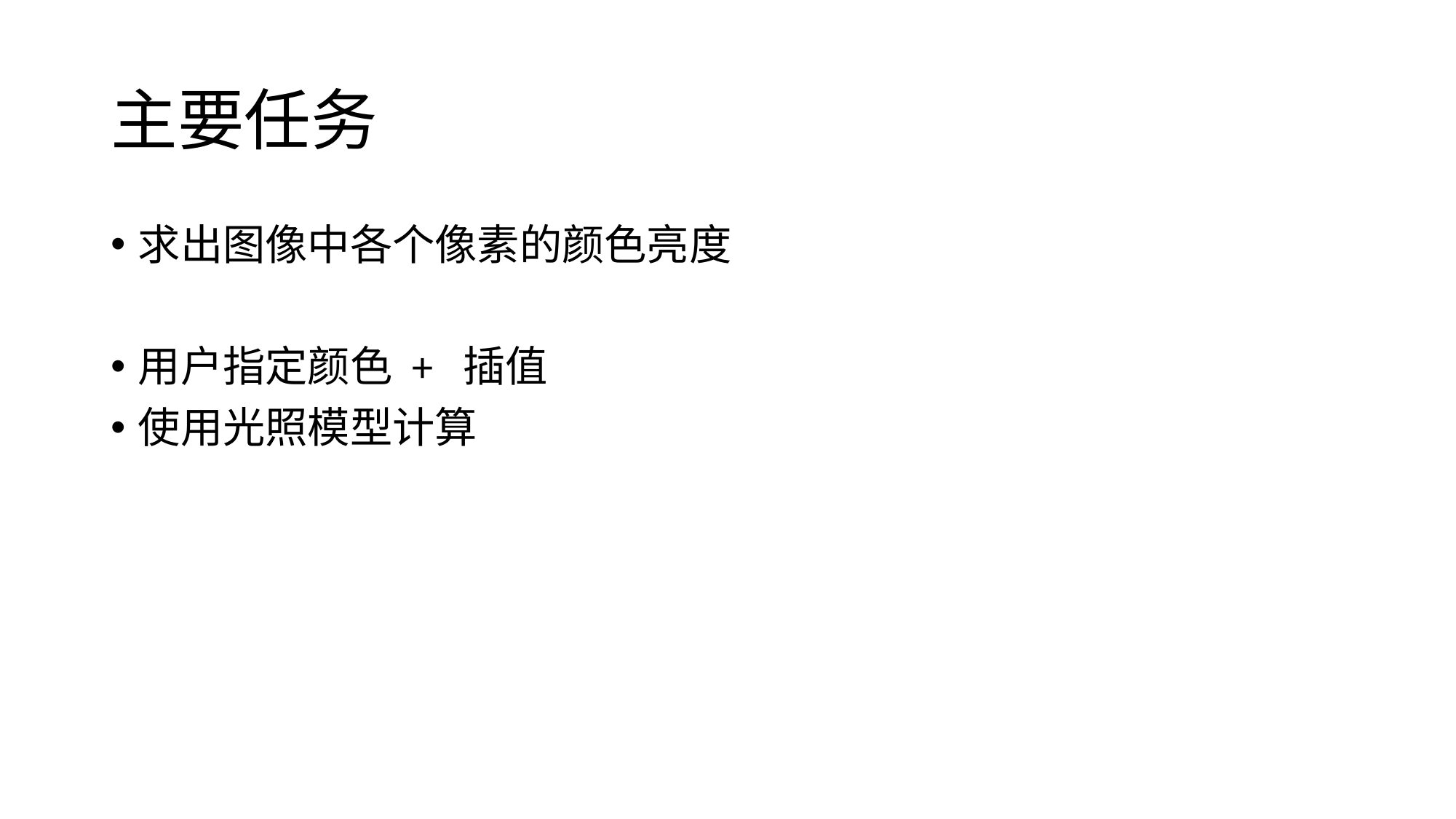

# 主要任务
求出图像中各个像素的颜色亮度

用户指定颜色 +  插值
使用光照模型计算